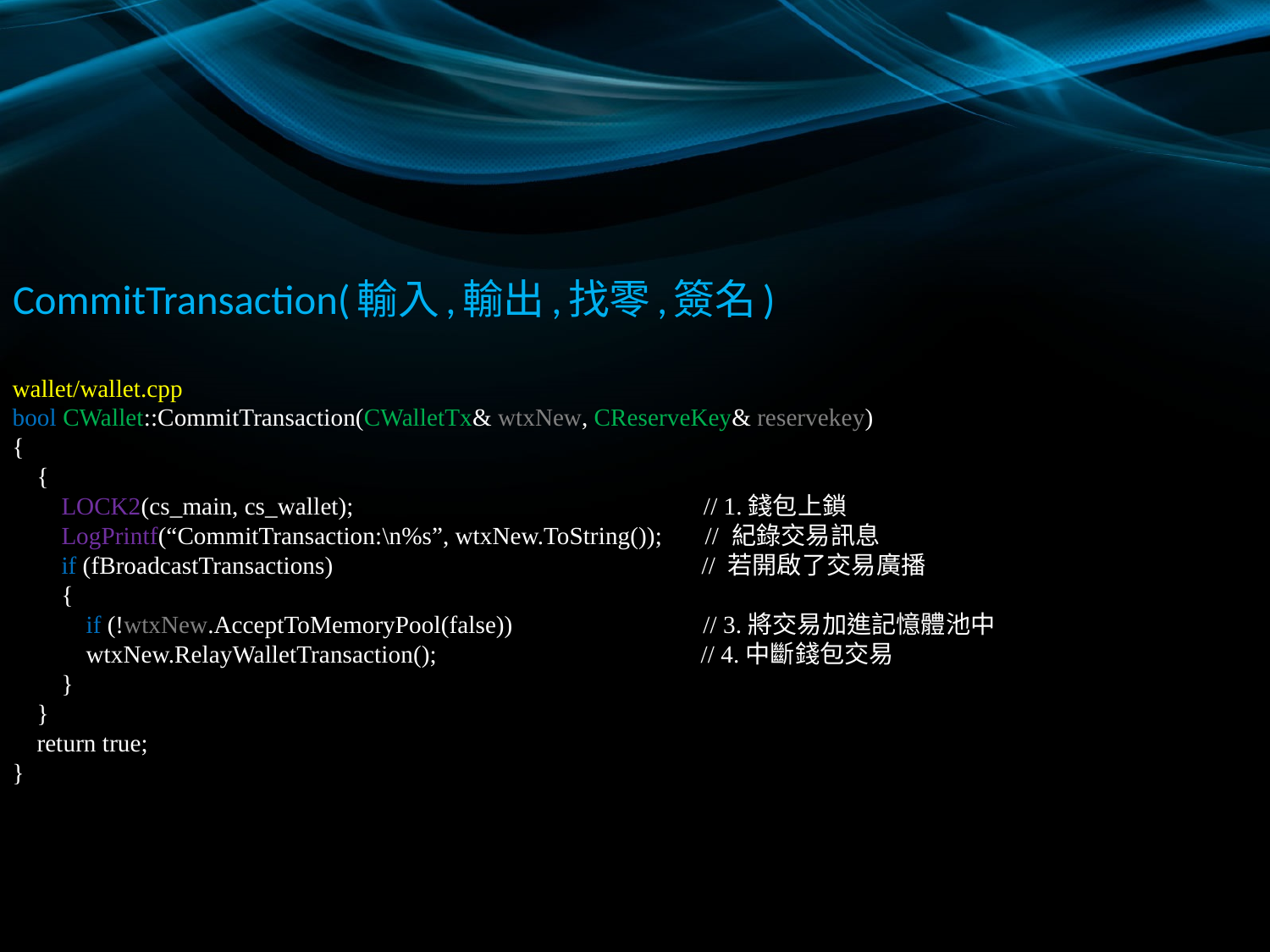

# CommitTransaction(輸入,輸出,找零,簽名)
wallet/wallet.cpp
bool CWallet::CommitTransaction(CWalletTx& wtxNew, CReserveKey& reservekey)
{
    {
        LOCK2(cs_main, cs_wallet);                                                         // 1.錢包上鎖
        LogPrintf(“CommitTransaction:\n%s”, wtxNew.ToString());       // 紀錄交易訊息
        if (fBroadcastTransactions)                                                            // 若開啟了交易廣播
        {
            if (!wtxNew.AcceptToMemoryPool(false))                               // 3.將交易加進記憶體池中
            wtxNew.RelayWalletTransaction();                                           // 4.中斷錢包交易
        }
    }
    return true;
}